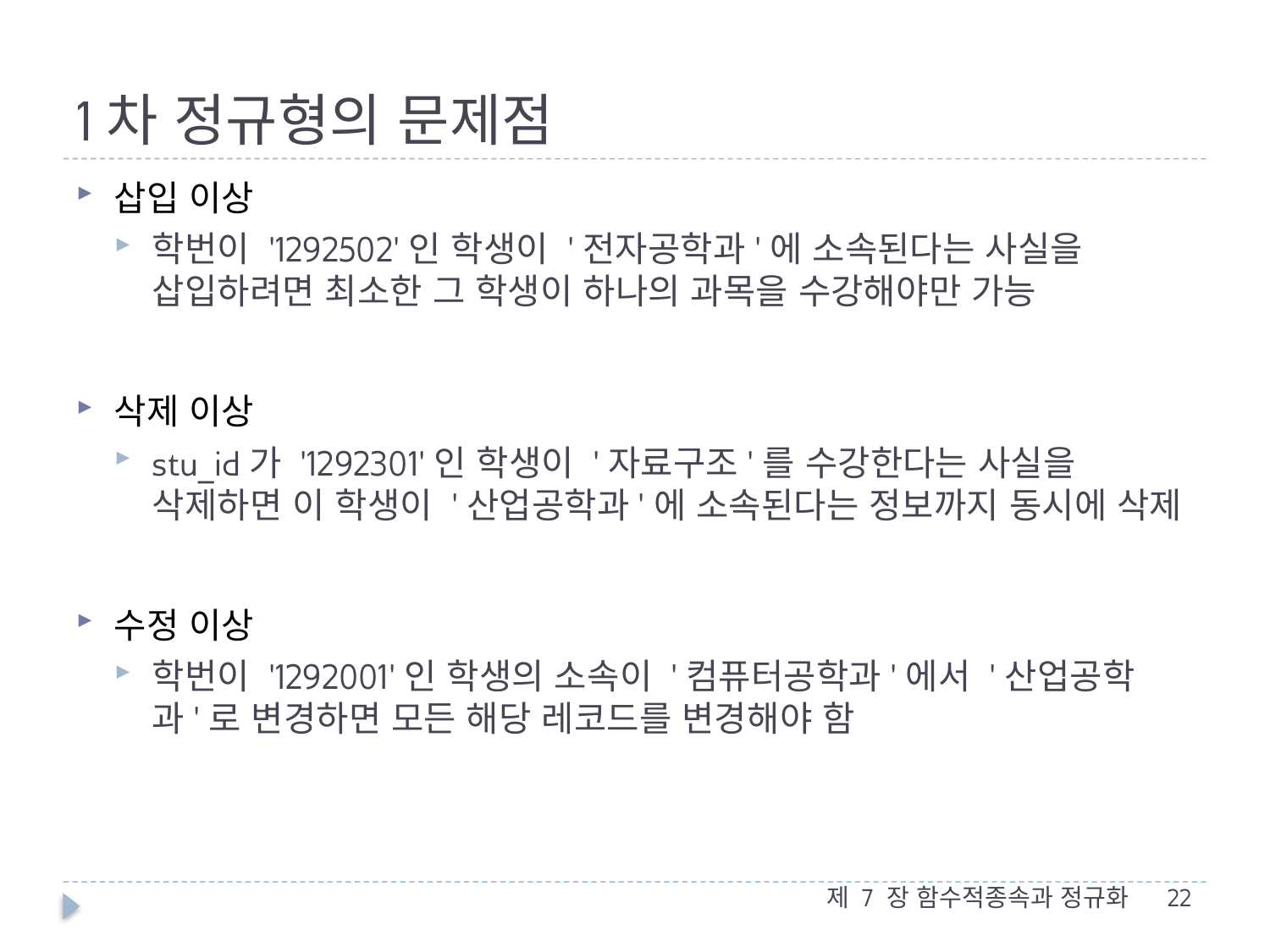

# 1차 정규형의 문제점
삽입 이상
학번이 '1292502'인 학생이 '전자공학과'에 소속된다는 사실을 삽입하려면 최소한 그 학생이 하나의 과목을 수강해야만 가능

삭제 이상
stu_id가 '1292301'인 학생이 '자료구조'를 수강한다는 사실을 삭제하면 이 학생이 '산업공학과'에 소속된다는 정보까지 동시에 삭제

수정 이상
학번이 '1292001'인 학생의 소속이 '컴퓨터공학과'에서 '산업공학과'로 변경하면 모든 해당 레코드를 변경해야 함
제 7 장 함수적종속과 정규화
22